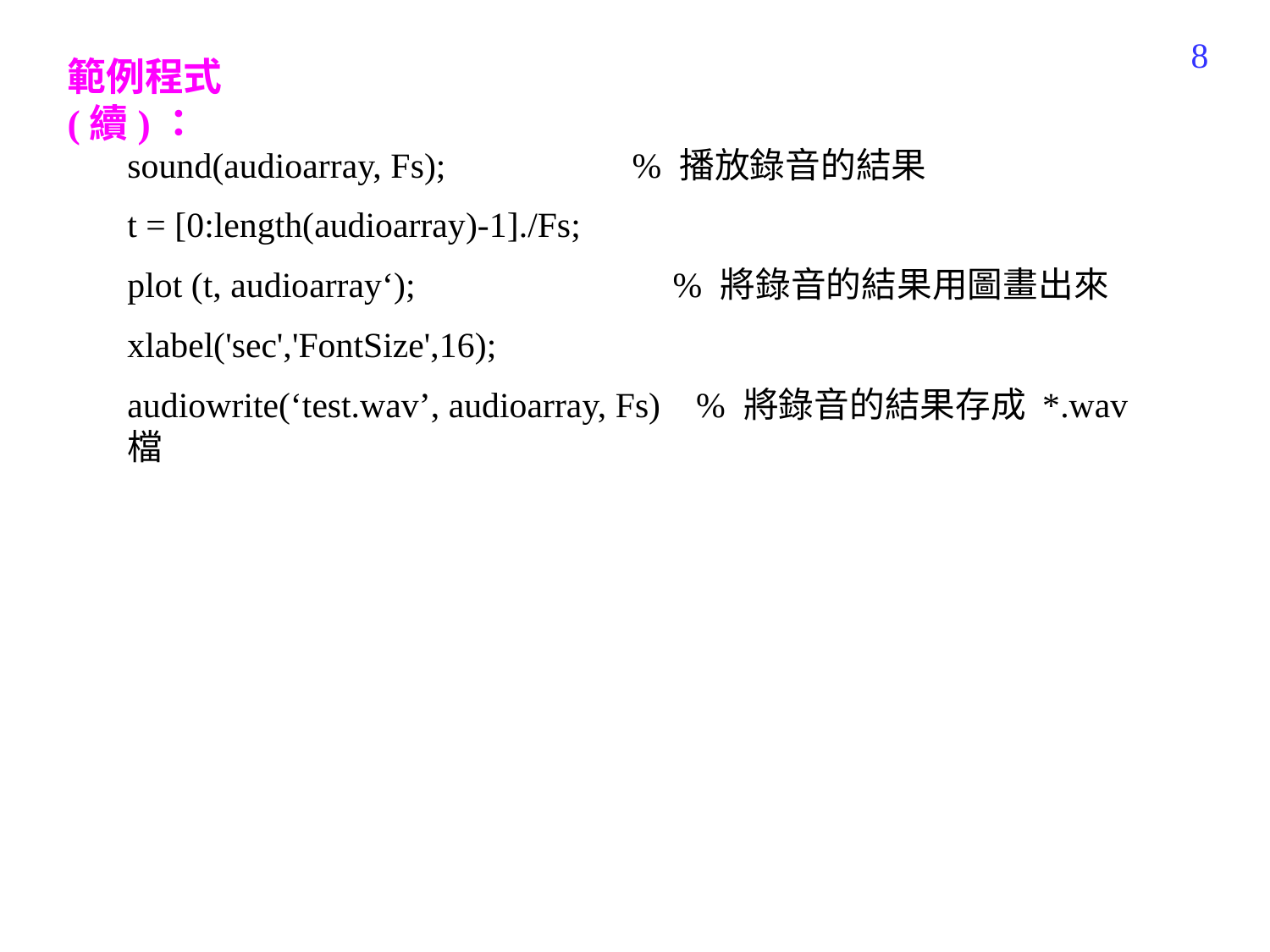

8
範例程式 (續)：
sound(audioarray, Fs);                     % 播放錄音的結果
t = [0:length(audioarray)-1]./Fs;
plot (t, audioarray‘);                             % 將錄音的結果用圖畫出來
xlabel('sec','FontSize',16);
audiowrite(‘test.wav’, audioarray, Fs)    % 將錄音的結果存成 *.wav 檔